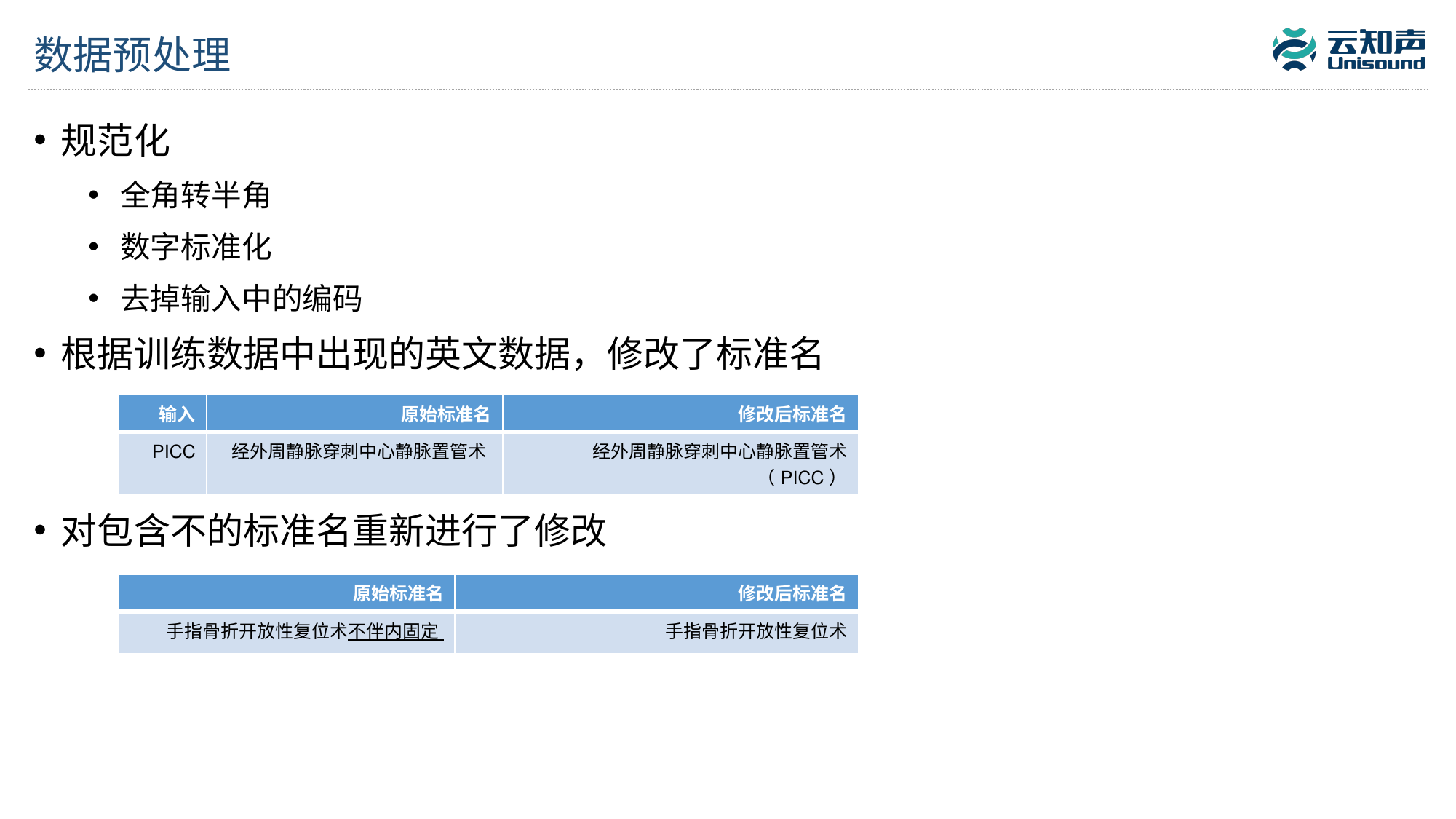

# 数据预处理
规范化
全角转半角
数字标准化
去掉输入中的编码
根据训练数据中出现的英文数据，修改了标准名

对包含不的标准名重新进行了修改

| 输入 | 原始标准名 | 修改后标准名 |
| --- | --- | --- |
| PICC | 经外周静脉穿刺中心静脉置管术 | 经外周静脉穿刺中心静脉置管术（PICC） |
| 原始标准名 | 修改后标准名 |
| --- | --- |
| 手指骨折开放性复位术不伴内固定 | 手指骨折开放性复位术 |